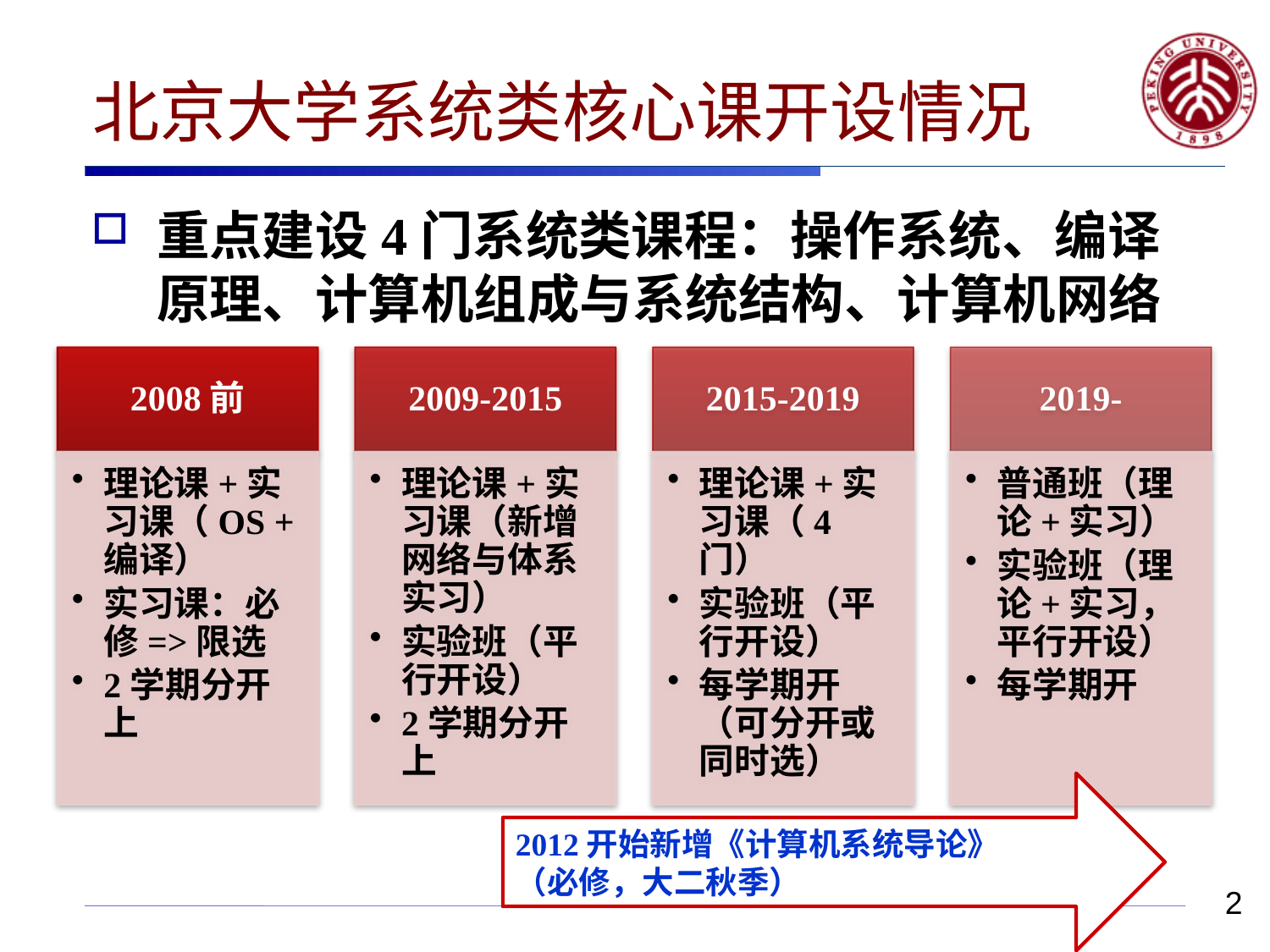

# 北京大学系统类核心课开设情况
重点建设4门系统类课程：操作系统、编译原理、计算机组成与系统结构、计算机网络
2008前
理论课+实习课（OS + 编译）
实习课：必修=>限选
2学期分开上
2009-2015
理论课+实习课（新增网络与体系实习）
实验班（平行开设）
2学期分开上
2015-2019
理论课+实习课（4门）
实验班（平行开设）
每学期开（可分开或同时选）
2019-
普通班（理论+实习）
实验班（理论+实习，平行开设）
每学期开
2012开始新增《计算机系统导论》
（必修，大二秋季）